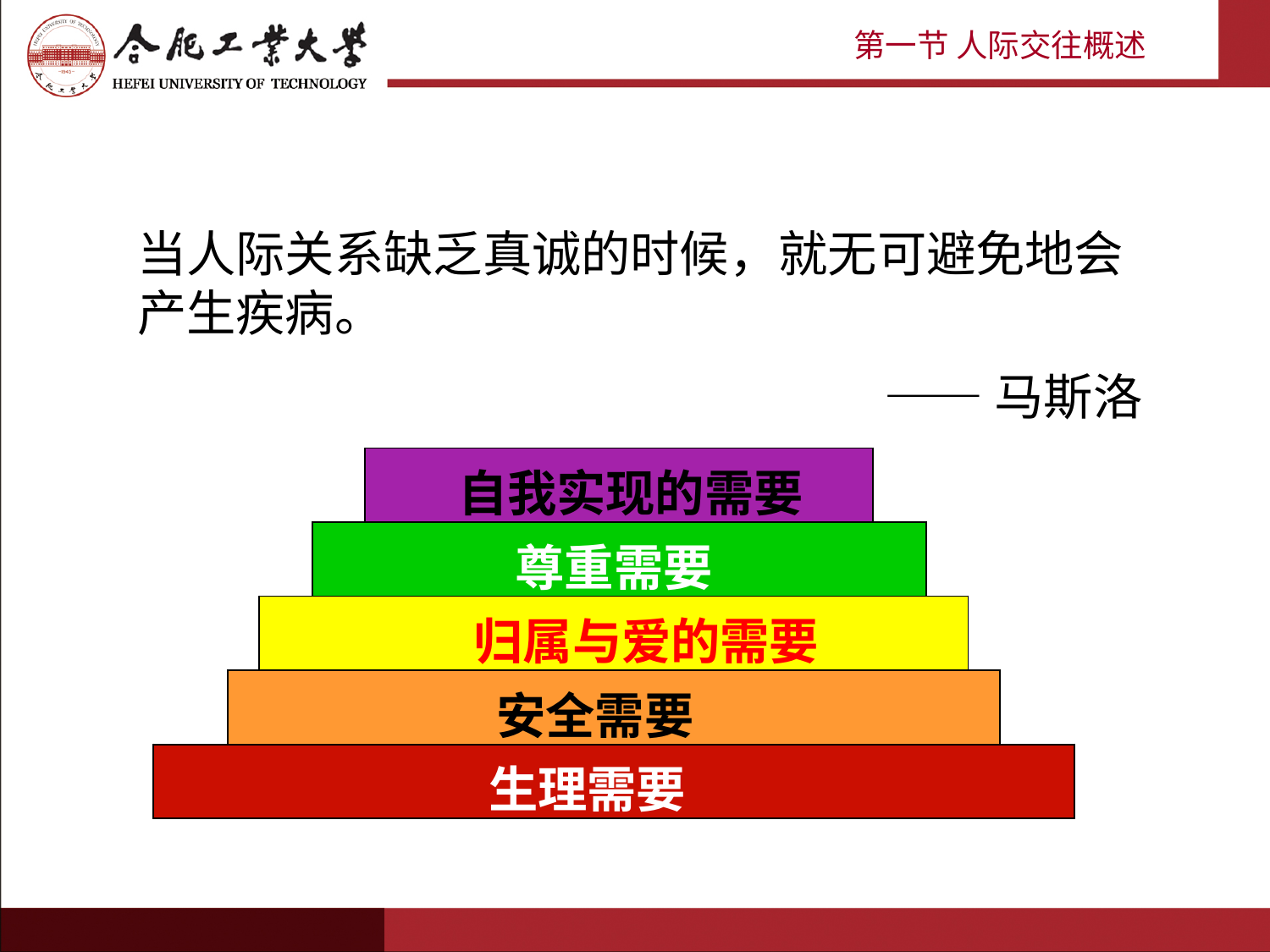

第一节 人际交往概述

当人际关系缺乏真诚的时候，就无可避免地会产生疾病。
——马斯洛
| 自我实现的需要 |
| --- |
| 尊重需要 |
| --- |
| 归属与爱的需要 |
| --- |
| 安全需要 |
| --- |
| 生理需要 |
| --- |